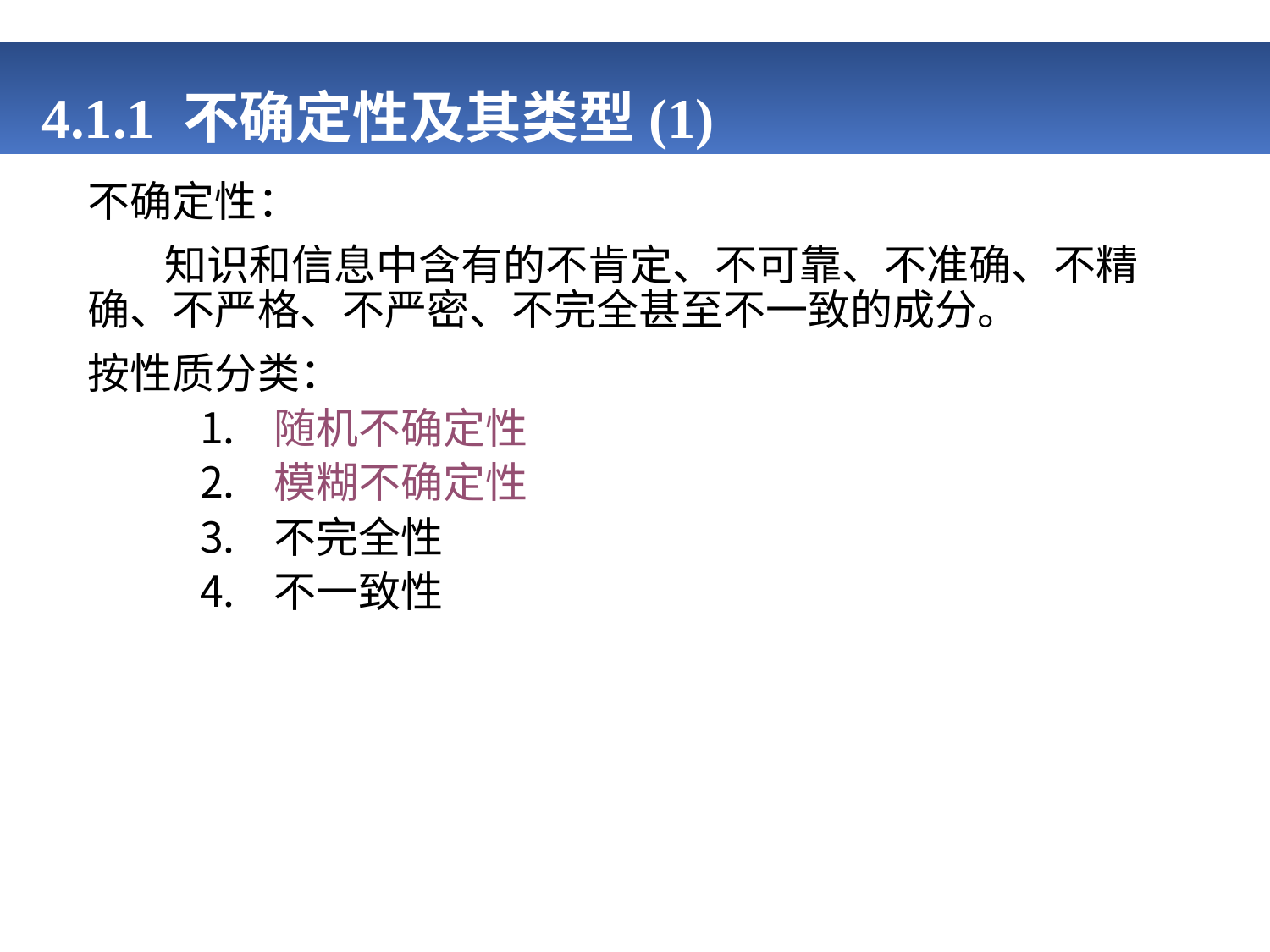

# 4.1.1 不确定性及其类型(1)
不确定性：
       知识和信息中含有的不肯定、不可靠、不准确、不精确、不严格、不严密、不完全甚至不一致的成分。
按性质分类：
随机不确定性
模糊不确定性
不完全性
不一致性